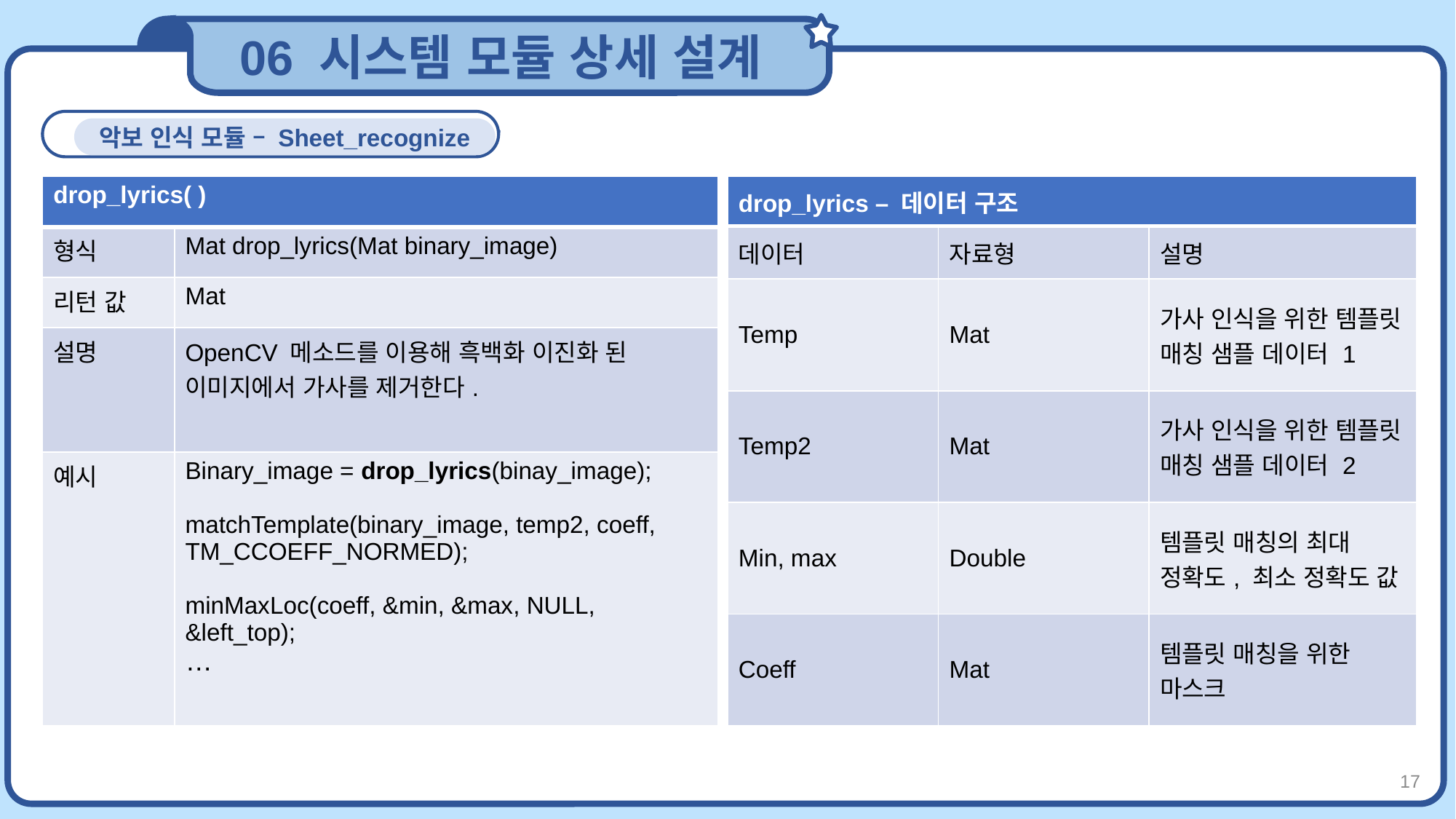

06 시스템 모듈 상세 설계

CONTENTS
악보 인식 모듈 – Sheet_recognize
| drop\_lyrics( ) |  |
| --- | --- |
| 형식 | Mat drop\_lyrics(Mat binary\_image) |
| 리턴 값 | Mat |
| 설명 | OpenCV 메소드를 이용해 흑백화 이진화 된 이미지에서 가사를 제거한다. |
| 예시 | Binary\_image = drop\_lyrics(binay\_image); matchTemplate(binary\_image, temp2, coeff, TM\_CCOEFF\_NORMED); minMaxLoc(coeff, &min, &max, NULL, &left\_top); … |
| drop\_lyrics – 데이터 구조 |  |  |
| --- | --- | --- |
| 데이터 | 자료형 | 설명 |
| Temp | Mat | 가사 인식을 위한 템플릿 매칭 샘플 데이터 1 |
| Temp2 | Mat | 가사 인식을 위한 템플릿 매칭 샘플 데이터 2 |
| Min, max | Double | 템플릿 매칭의 최대 정확도, 최소 정확도 값 |
| Coeff | Mat | 템플릿 매칭을 위한 마스크 |
17